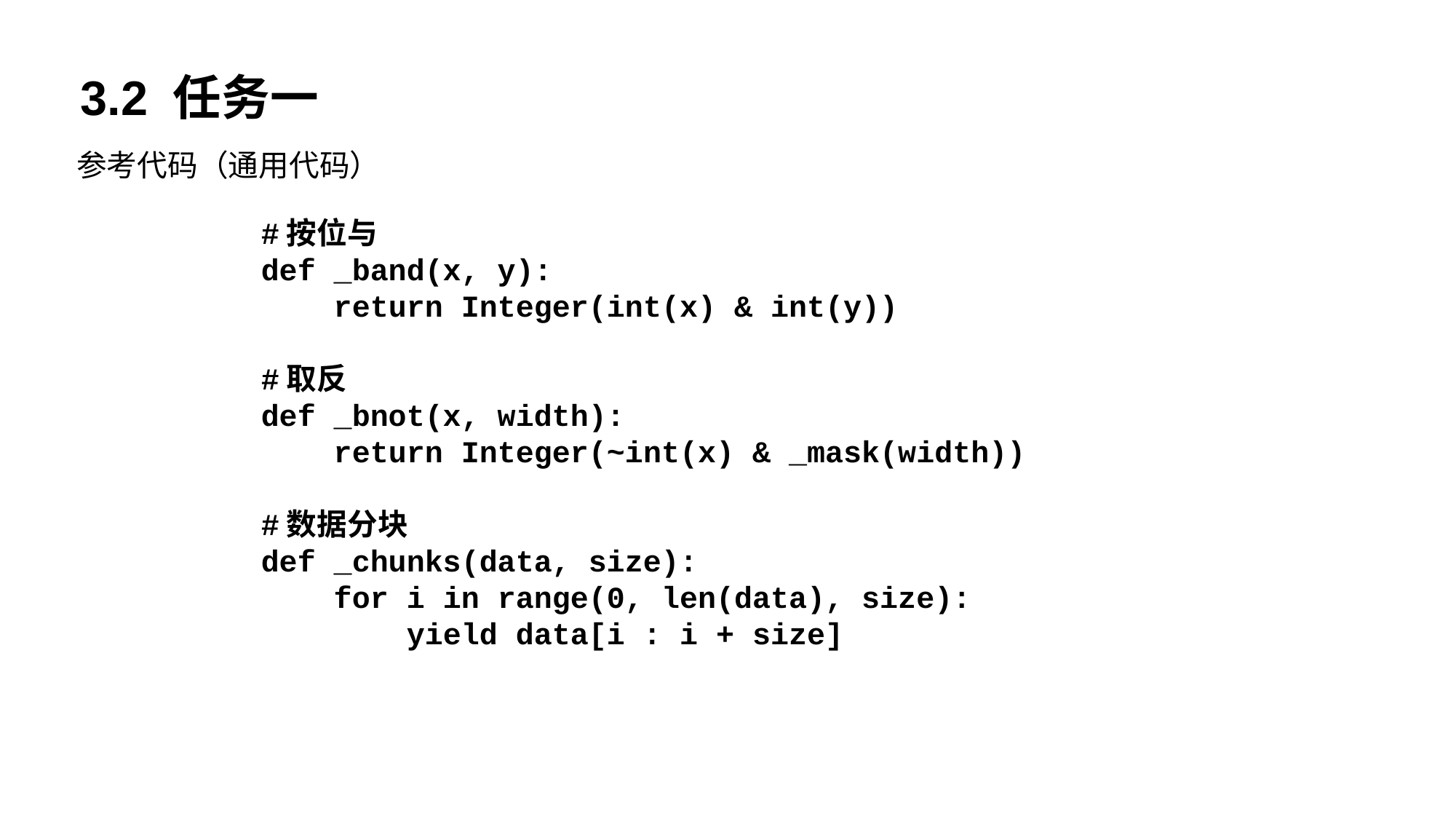

3.2 任务一
参考代码（通用代码）
#按位与
def _band(x, y):
    return Integer(int(x) & int(y))

#取反
def _bnot(x, width):
    return Integer(~int(x) & _mask(width))

#数据分块
def _chunks(data, size):
    for i in range(0, len(data), size):
        yield data[i : i + size]